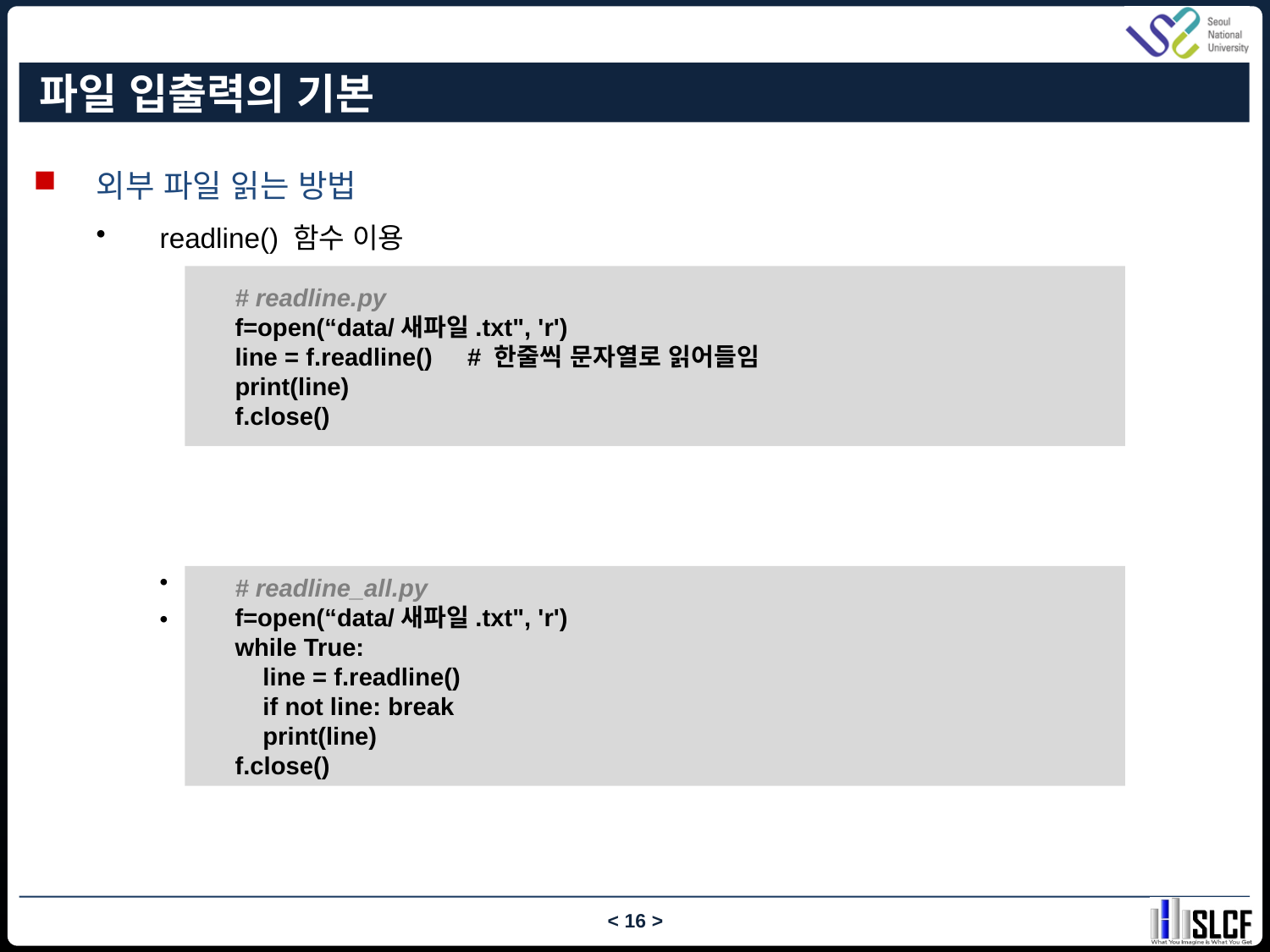

# 파일 입출력의 기본
외부 파일 읽는 방법
readline() 함수 이용

위 프로그램을 실행시켰을 때 새파일.txt 의 가장 첫 번째 줄이 화면에 출력
만약 모든 라인을 읽어서 화면에 출력하고 싶다면 다음과 같이 작성

# readline.py
f=open(“data/새파일.txt", 'r')
line = f.readline()     # 한줄씩 문자열로 읽어들임
print(line)
f.close()
# readline_all.py
f=open(“data/새파일.txt", 'r')
while True:
    line = f.readline()
    if not line: break
    print(line)
f.close()